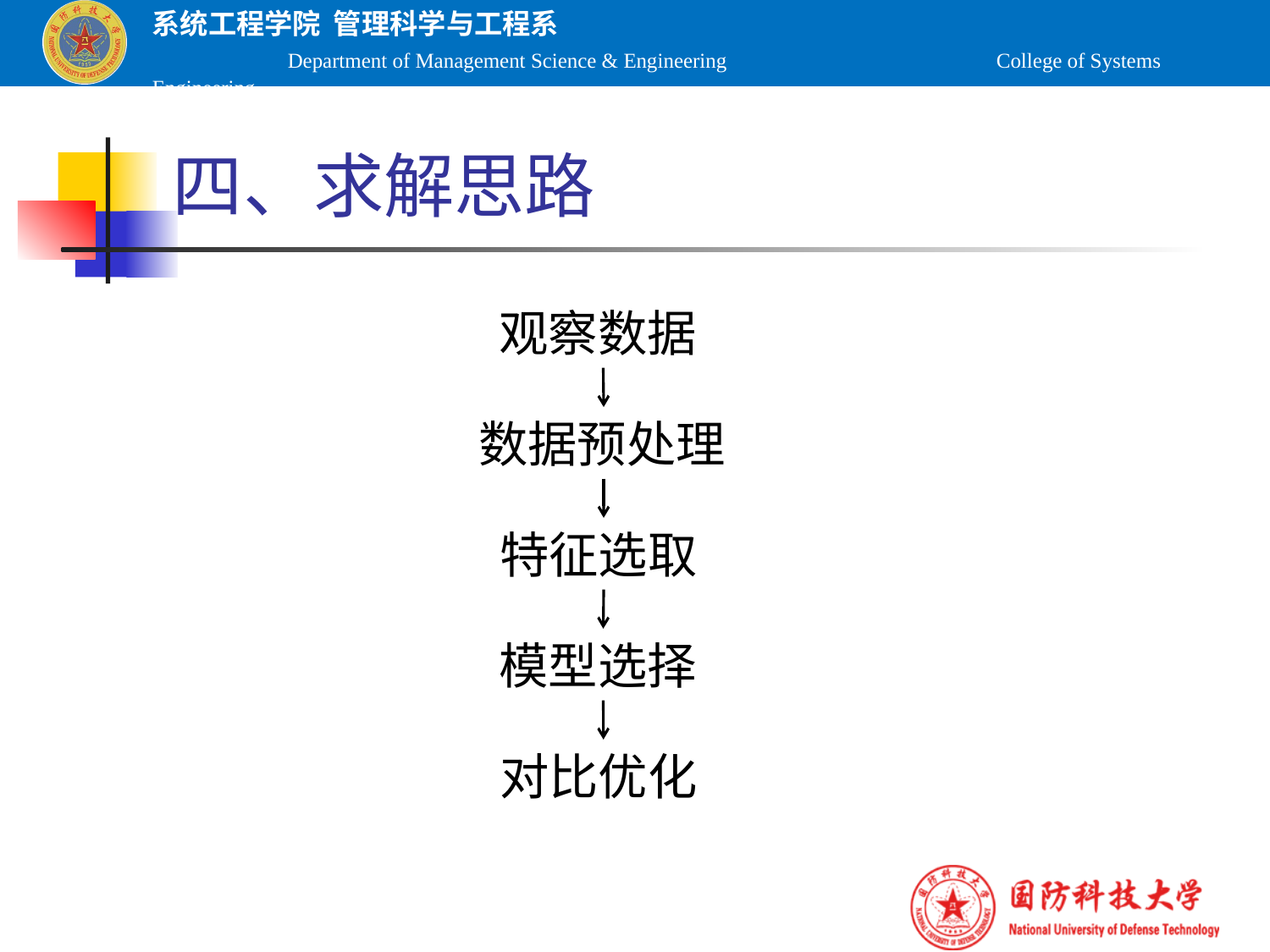

# 四、求解思路
观察数据
数据预处理
特征选取
模型选择
对比优化